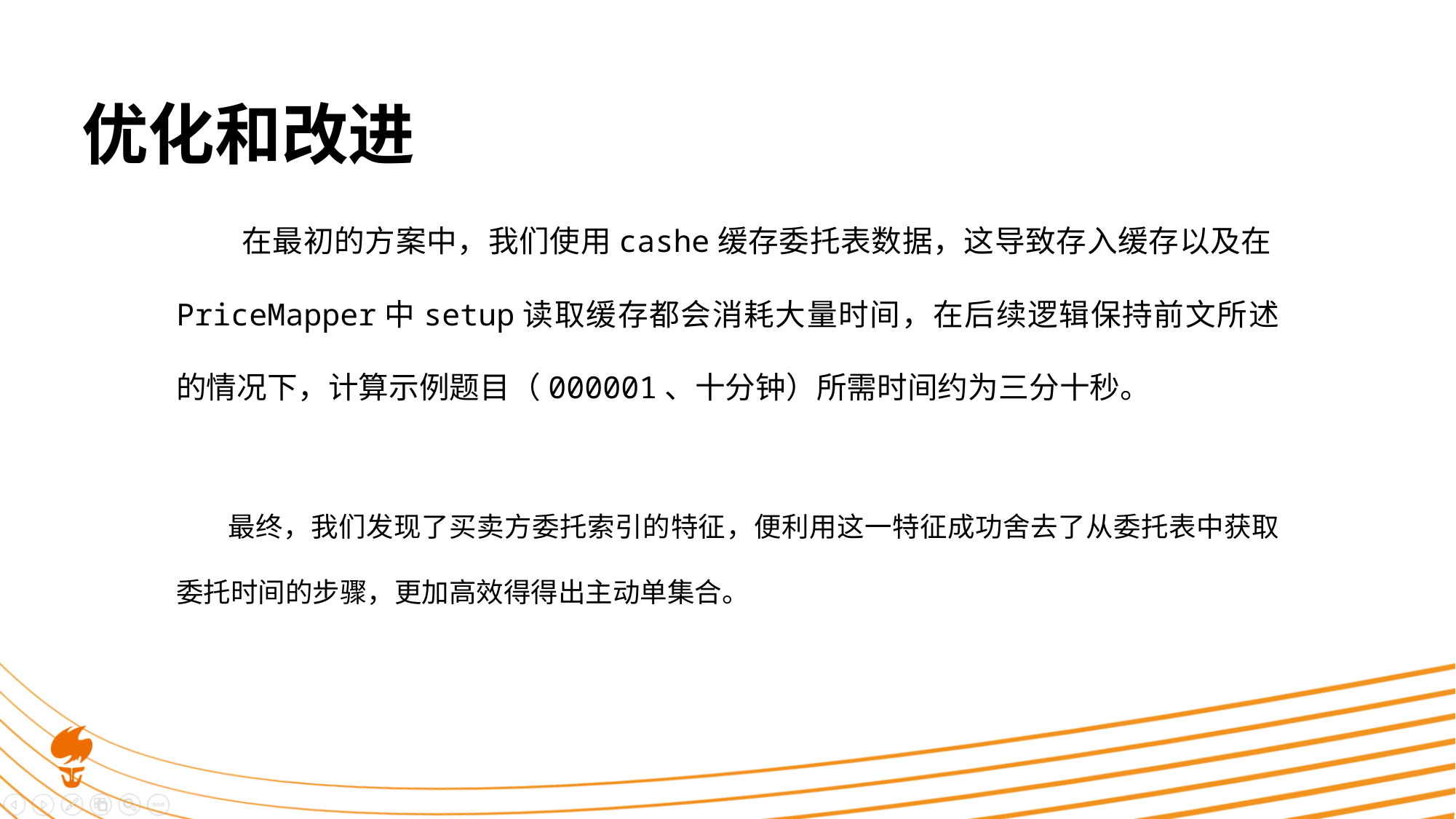

优化和改进

    在最初的方案中，我们使用cashe缓存委托表数据，这导致存入缓存以及在PriceMapper中setup读取缓存都会消耗大量时间，在后续逻辑保持前文所述的情况下，计算示例题目（000001、十分钟）所需时间约为三分十秒。

  最终，我们发现了买卖方委托索引的特征，便利用这一特征成功舍去了从委托表中获取委托时间的步骤，更加高效得得出主动单集合。